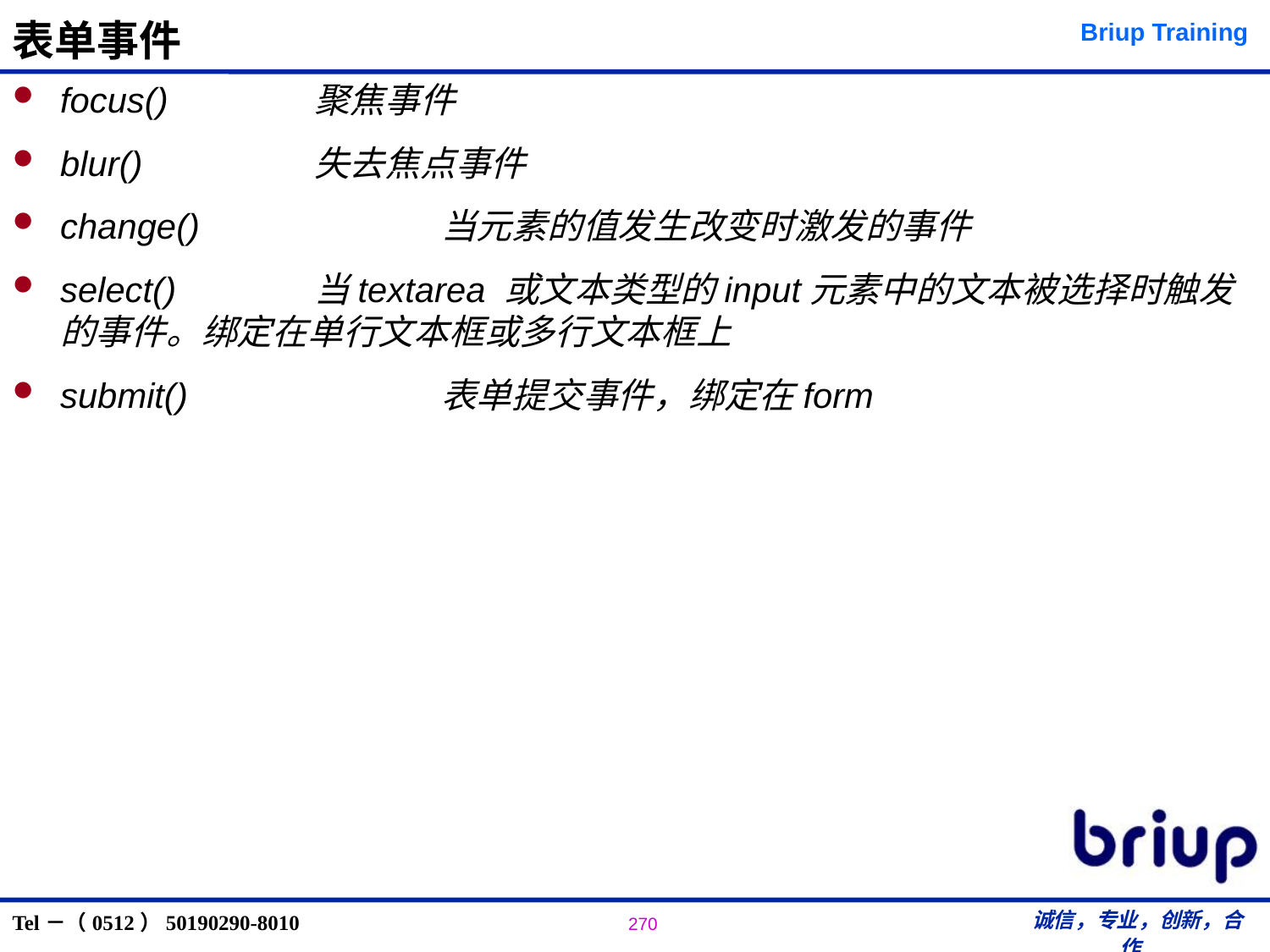

# 表单事件
focus()   	聚焦事件
blur()		失去焦点事件
change()		当元素的值发生改变时激发的事件
select()  	当textarea 或文本类型的input元素中的文本被选择时触发的事件。绑定在单行文本框或多行文本框上
submit()		表单提交事件，绑定在form